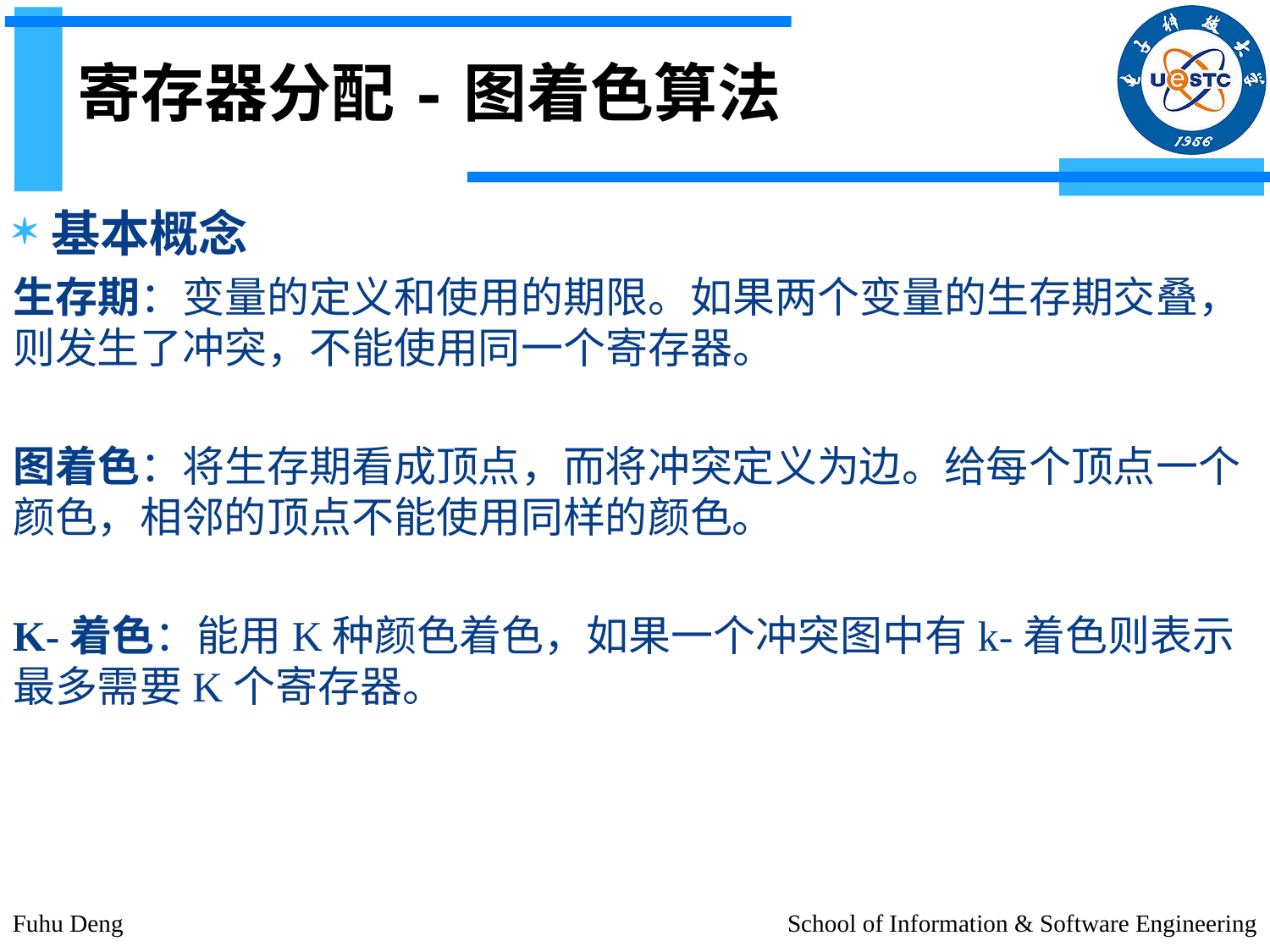

# 寄存器分配-图着色算法
基本概念
生存期：变量的定义和使用的期限。如果两个变量的生存期交叠，则发生了冲突，不能使用同一个寄存器。

图着色：将生存期看成顶点，而将冲突定义为边。给每个顶点一个颜色，相邻的顶点不能使用同样的颜色。

K-着色：能用K种颜色着色，如果一个冲突图中有k-着色则表示最多需要K个寄存器。
Fuhu Deng
67
School of Information & Software Engineering